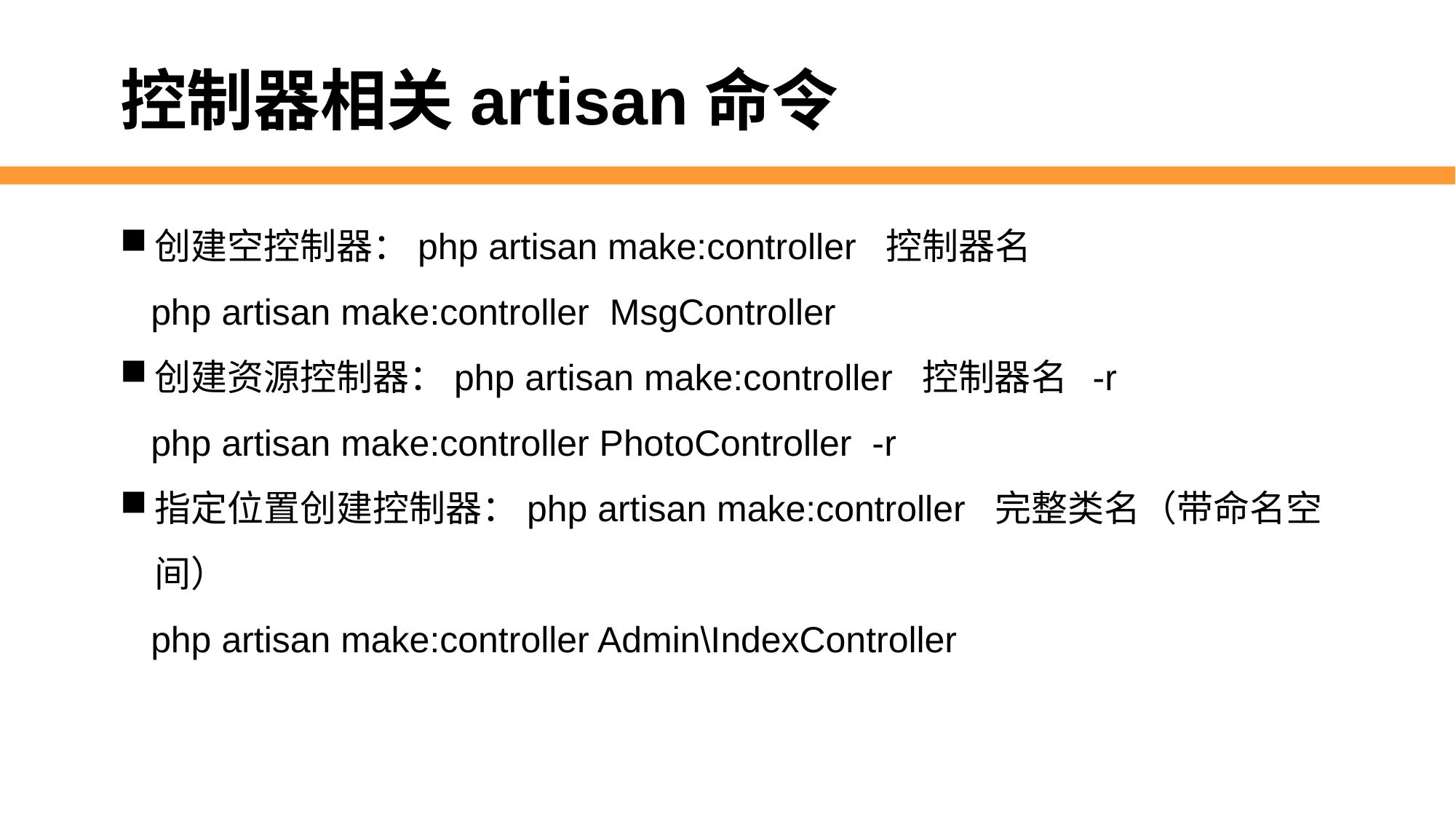

控制器相关artisan命令
创建空控制器：php artisan make:controller  控制器名
   php artisan make:controller  MsgController
创建资源控制器：php artisan make:controller  控制器名  -r
   php artisan make:controller PhotoController  -r
指定位置创建控制器：php artisan make:controller  完整类名（带命名空间）
   php artisan make:controller Admin\IndexController